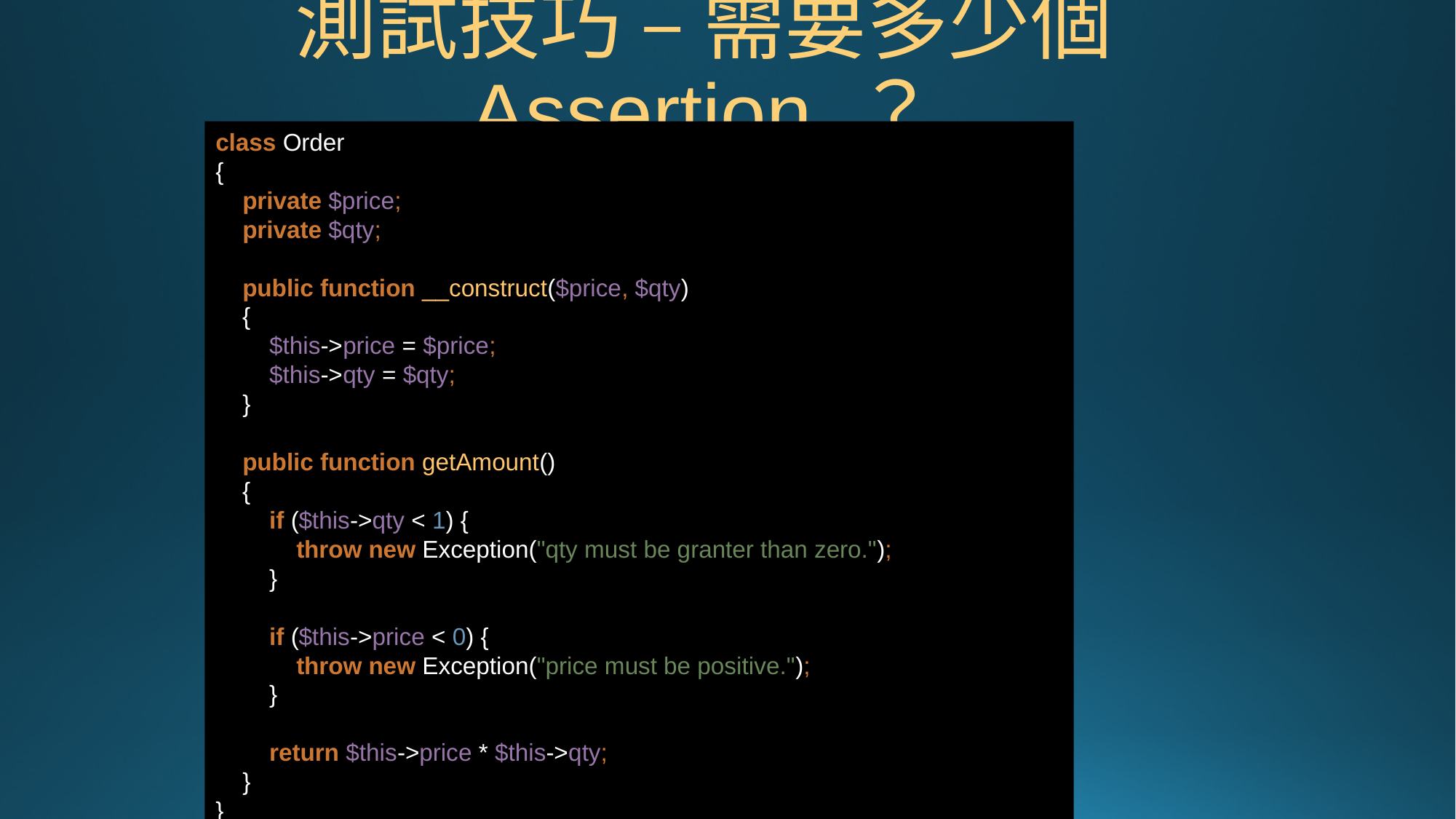

# 測試技巧 – 需要多少個 Assertion ？
class Order
{
    private $price;
    private $qty;
    public function __construct($price, $qty)
    {
        $this->price = $price;
        $this->qty = $qty;
    }
    public function getAmount()
    {
        if ($this->qty < 1) {
            throw new Exception("qty must be granter than zero.");
        }
        if ($this->price < 0) {
            throw new Exception("price must be positive.");
        }
        return $this->price * $this->qty;
    }
}